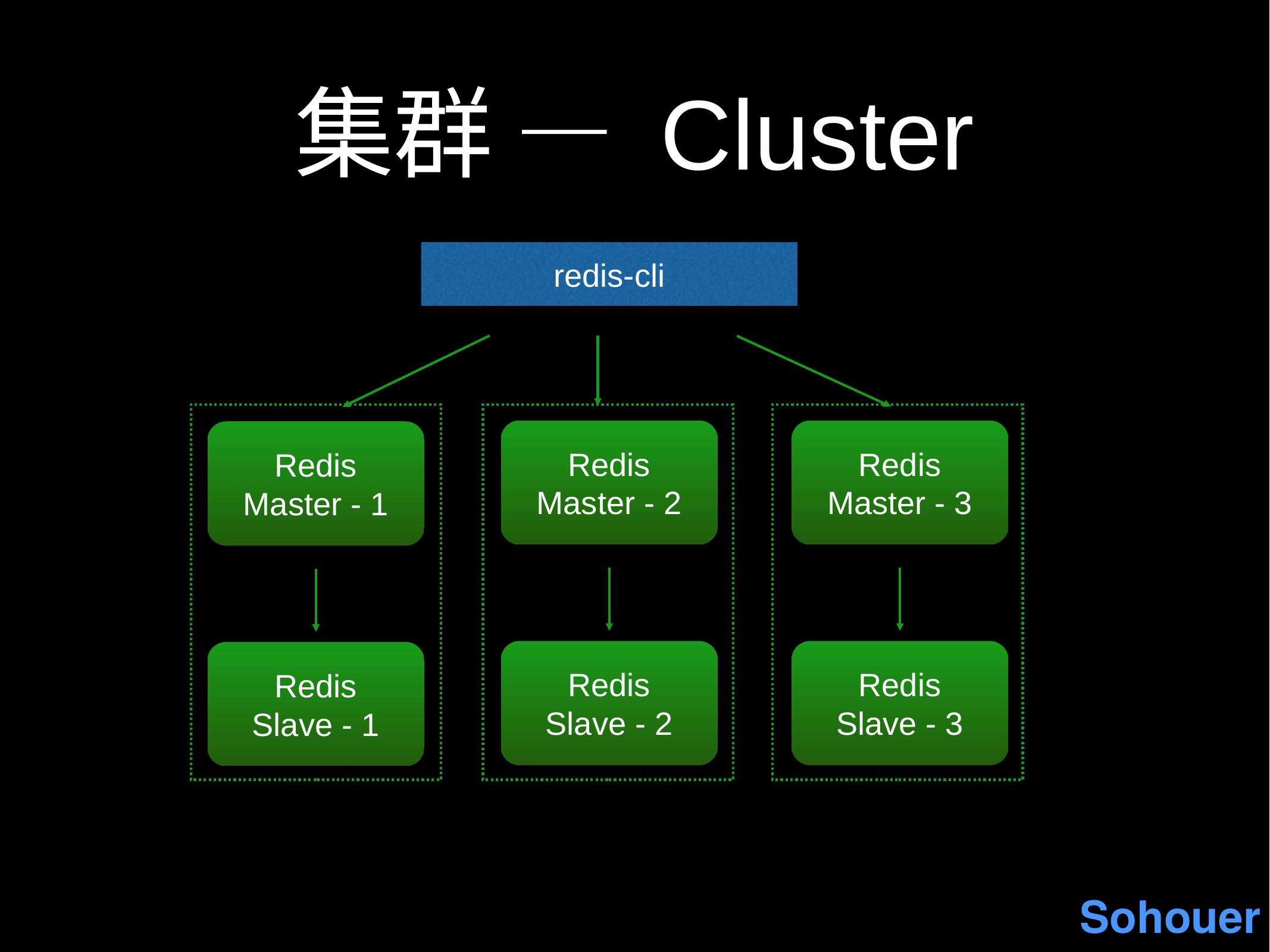

# 集群 — Cluster
redis-cli

Redis
Master - 2
Redis
Master - 3
Redis
Master - 1

Redis
Slave - 2
Redis
Slave - 3
Redis
Slave - 1